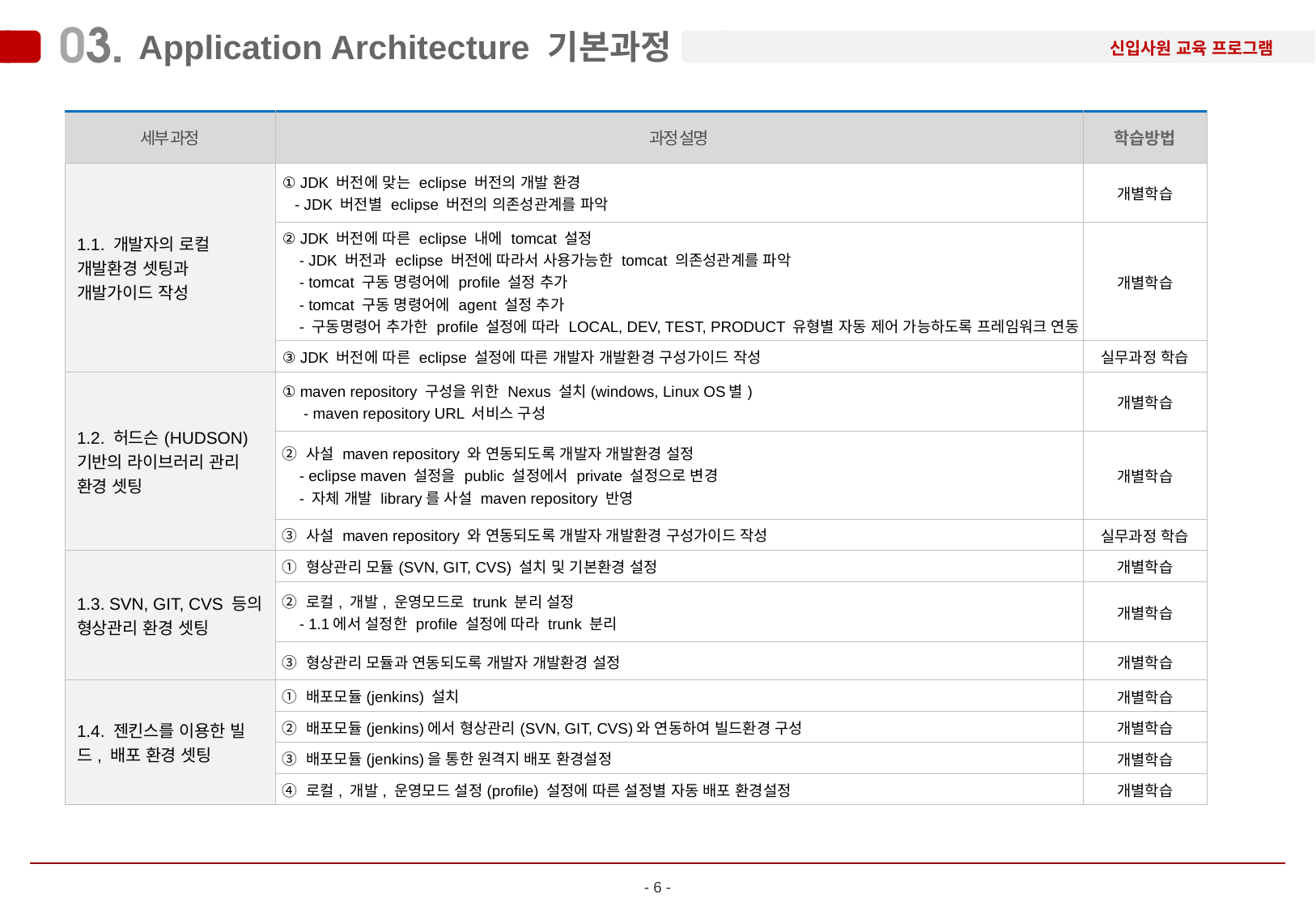

03.
Application Architecture 기본과정
| 세부 과정 | 과정 설명 | 학습방법 |
| --- | --- | --- |
| 1.1. 개발자의 로컬 개발환경 셋팅과 개발가이드 작성 | ① JDK 버전에 맞는 eclipse 버전의 개발 환경 - JDK 버전별 eclipse 버전의 의존성관계를 파악 | 개별학습 |
|  | ② JDK 버전에 따른 eclipse 내에 tomcat 설정 - JDK 버전과 eclipse 버전에 따라서 사용가능한 tomcat 의존성관계를 파악 - tomcat 구동 명령어에 profile 설정 추가 - tomcat 구동 명령어에 agent 설정 추가 - 구동명령어 추가한 profile 설정에 따라 LOCAL, DEV, TEST, PRODUCT 유형별 자동 제어 가능하도록 프레임워크 연동 | 개별학습 |
|  | ③ JDK 버전에 따른 eclipse 설정에 따른 개발자 개발환경 구성가이드 작성 | 실무과정 학습 |
| 1.2. 허드슨(HUDSON) 기반의 라이브러리 관리 환경 셋팅 | ① maven repository 구성을 위한 Nexus 설치(windows, Linux OS별) - maven repository URL 서비스 구성 | 개별학습 |
|  | ② 사설 maven repository 와 연동되도록 개발자 개발환경 설정 - eclipse maven 설정을 public 설정에서 private 설정으로 변경 - 자체 개발 library를 사설 maven repository 반영 | 개별학습 |
|  | ③ 사설 maven repository 와 연동되도록 개발자 개발환경 구성가이드 작성 | 실무과정 학습 |
| 1.3. SVN, GIT, CVS 등의 형상관리 환경 셋팅 | ① 형상관리 모듈(SVN, GIT, CVS) 설치 및 기본환경 설정 | 개별학습 |
|  | ② 로컬, 개발, 운영모드로 trunk 분리 설정 - 1.1에서 설정한 profile 설정에 따라 trunk 분리 | 개별학습 |
|  | ③ 형상관리 모듈과 연동되도록 개발자 개발환경 설정 | 개별학습 |
| 1.4. 젠킨스를 이용한 빌드, 배포 환경 셋팅 | ① 배포모듈(jenkins) 설치 | 개별학습 |
|  | ② 배포모듈(jenkins)에서 형상관리(SVN, GIT, CVS)와 연동하여 빌드환경 구성 | 개별학습 |
|  | ③ 배포모듈(jenkins)을 통한 원격지 배포 환경설정 | 개별학습 |
|  | ④ 로컬, 개발, 운영모드 설정(profile) 설정에 따른 설정별 자동 배포 환경설정 | 개별학습 |